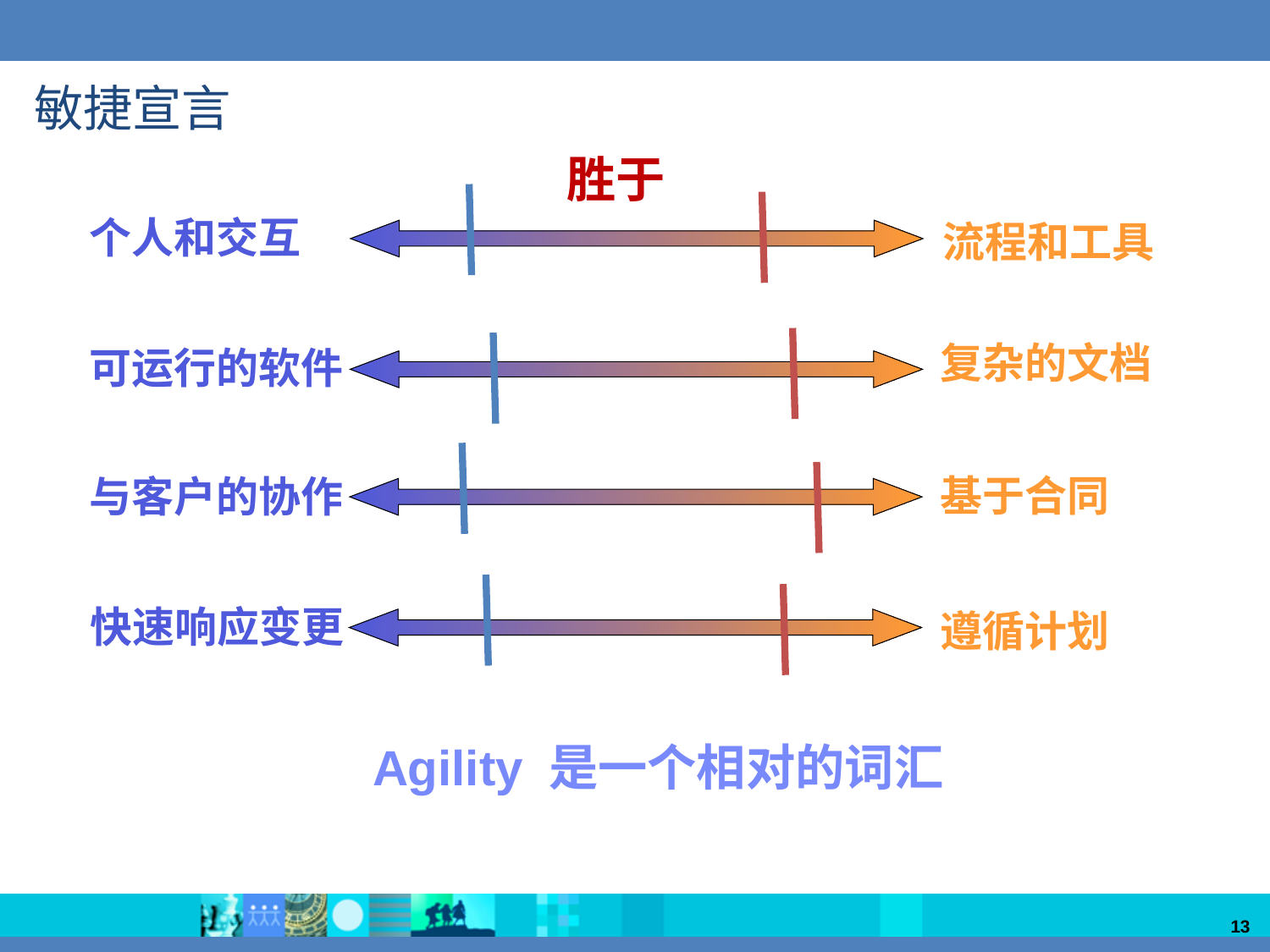

# 敏捷宣言
胜于
个人和交互
流程和工具

复杂的文档
可运行的软件

基于合同
与客户的协作

快速响应变更
遵循计划

Agility 是一个相对的词汇
13